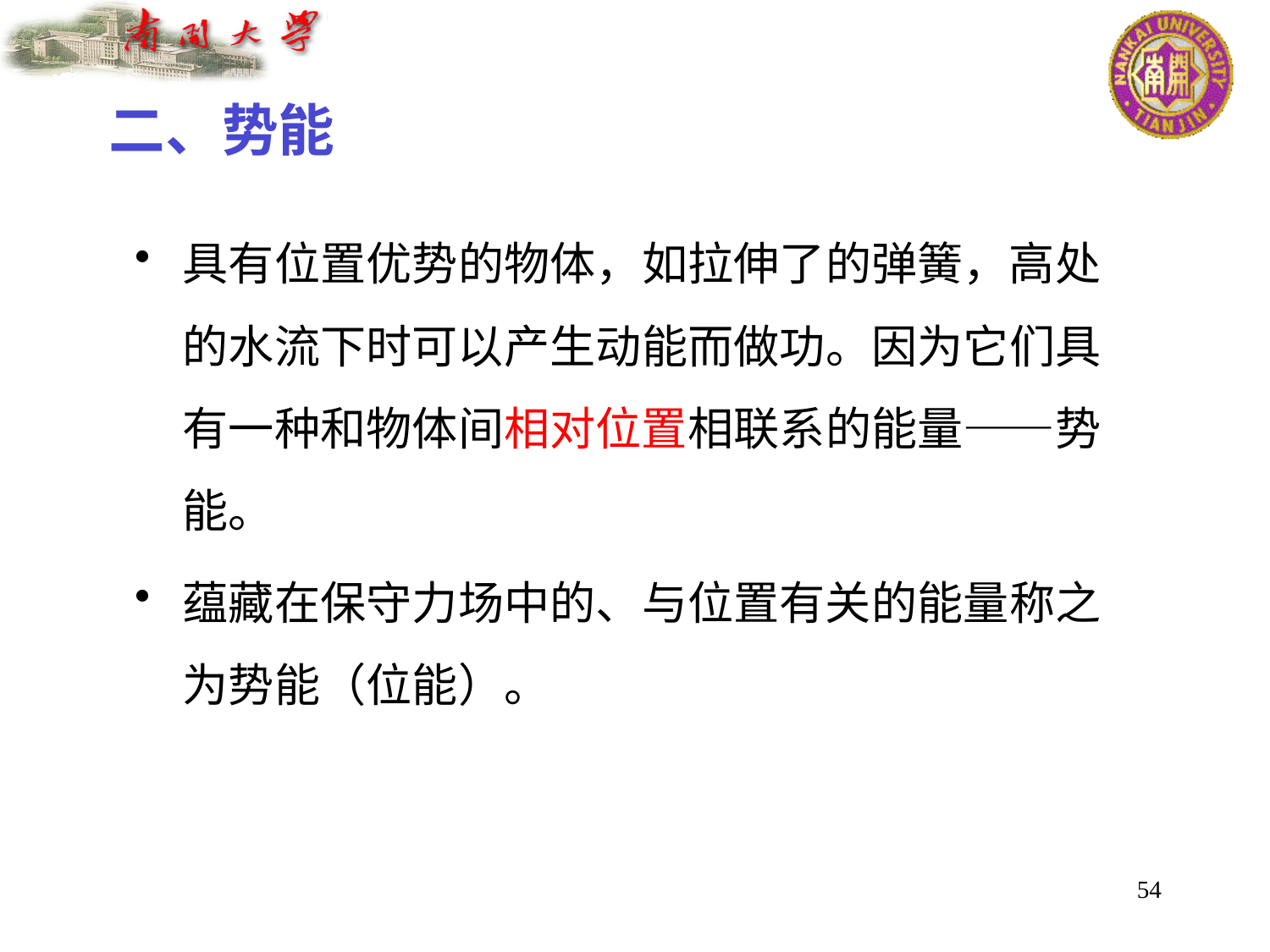

二、势能
具有位置优势的物体，如拉伸了的弹簧，高处的水流下时可以产生动能而做功。因为它们具有一种和物体间相对位置相联系的能量——势能。
蕴藏在保守力场中的、与位置有关的能量称之为势能（位能）。
54